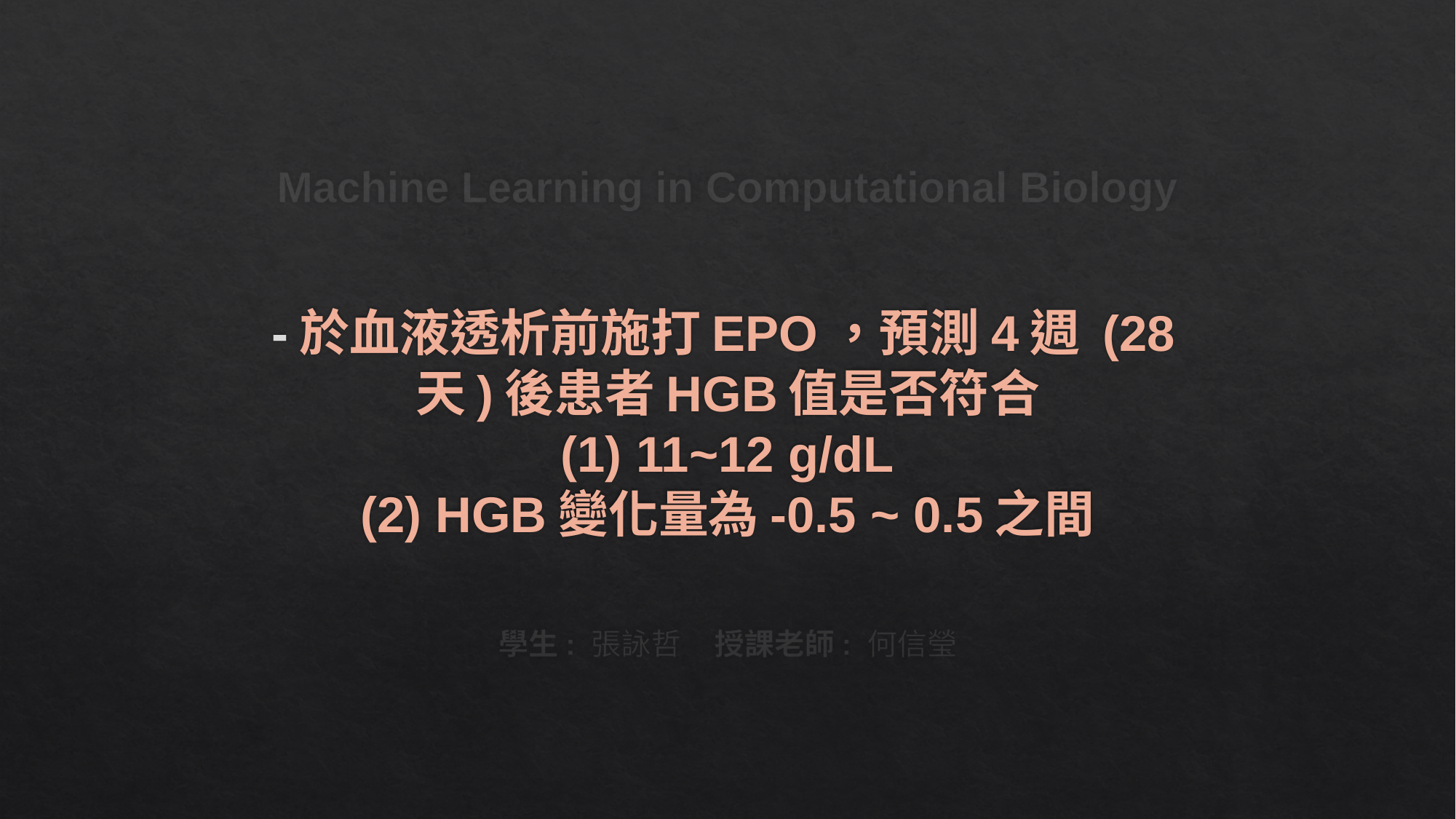

# Machine Learning in Computational Biology -於血液透析前施打EPO，預測4週 (28天)後患者HGB值是否符合 (1) 11~12 g/dL (2) HGB變化量為-0.5 ~ 0.5之間
學生: 張詠哲	授課老師: 何信瑩